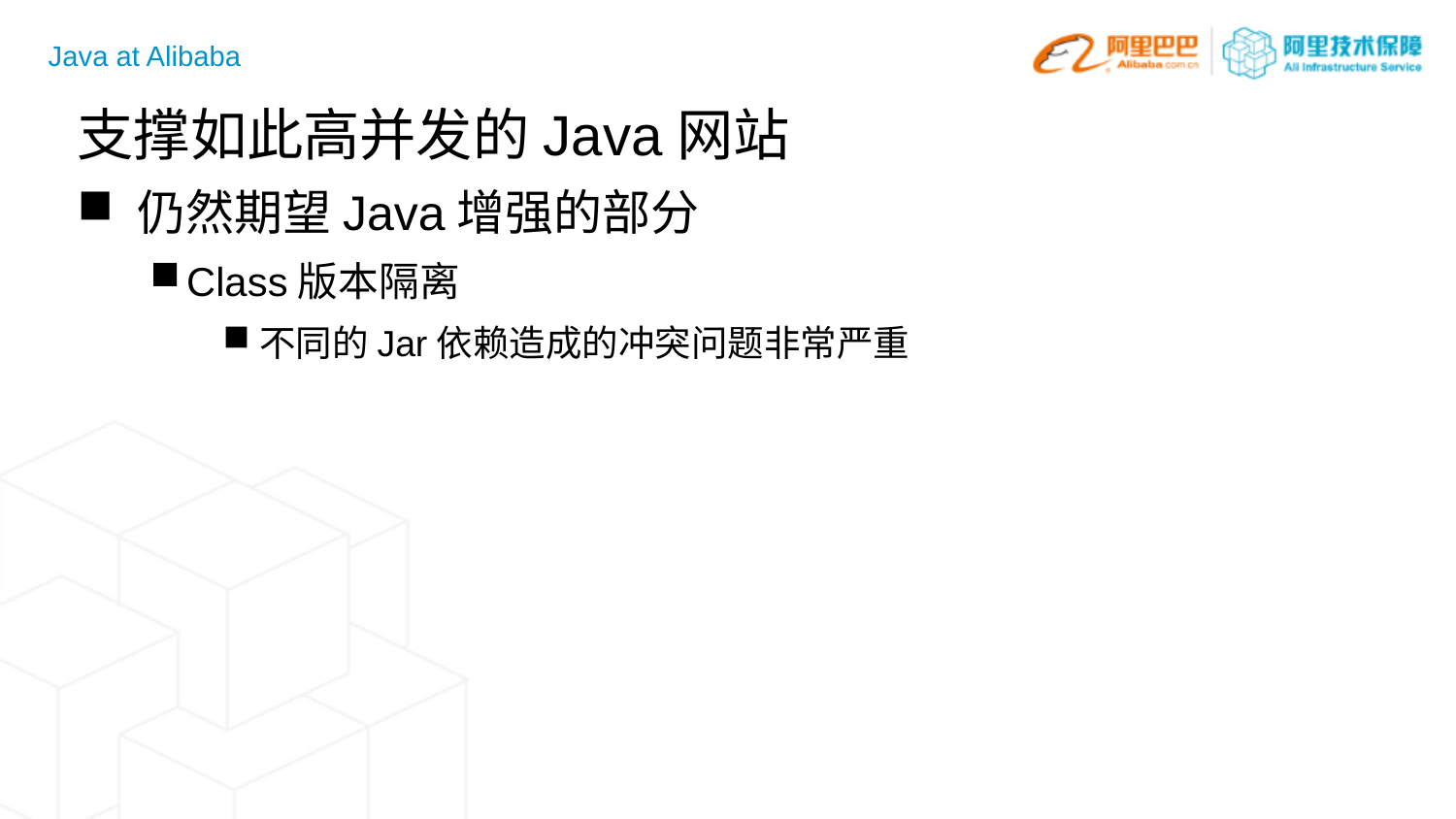

Java at Alibaba
支撑如此高并发的Java网站
 仍然期望Java增强的部分
Class版本隔离
不同的Jar依赖造成的冲突问题非常严重